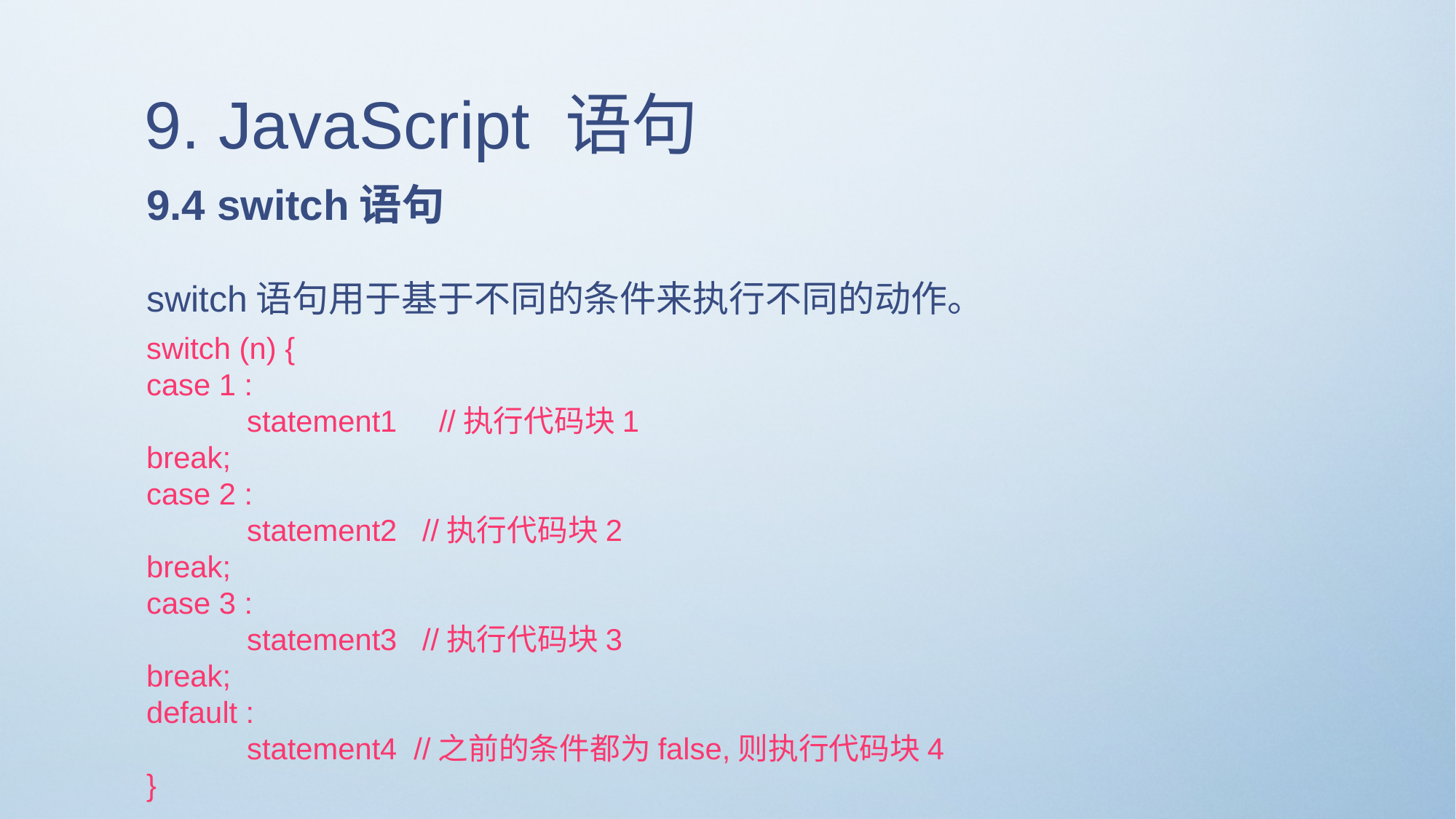

9. JavaScript 语句
9.4 switch语句
switch语句用于基于不同的条件来执行不同的动作。
switch (n) {
case 1 :
            statement1     //执行代码块1
break;
case 2 :
            statement2   //执行代码块2
break;
case 3 :
            statement3   //执行代码块3
break;
default :
            statement4  //之前的条件都为false,则执行代码块4
}